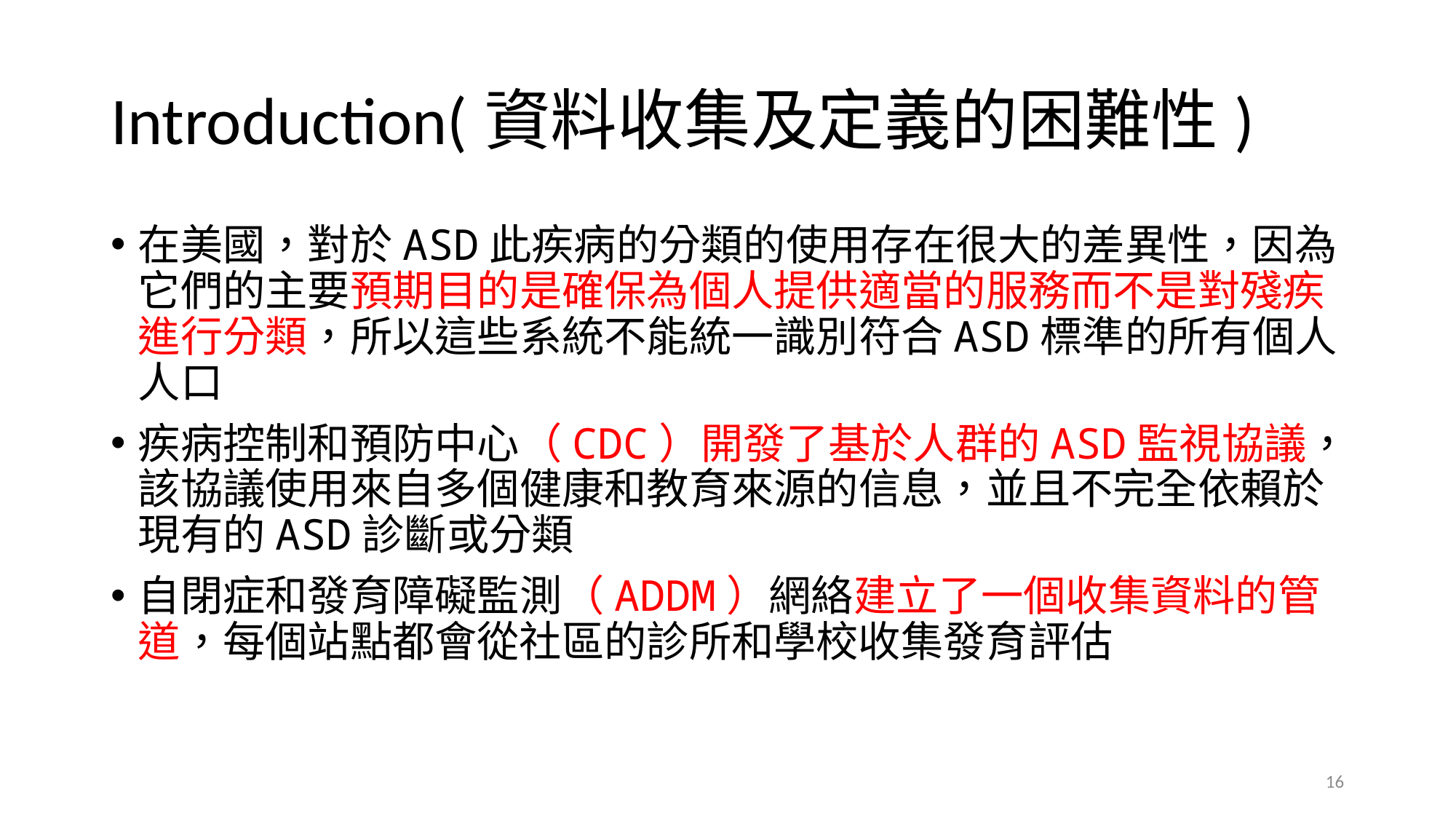

# Introduction(資料收集及定義的困難性)
在美國，對於ASD此疾病的分類的使用存在很大的差異性，因為它們的主要預期目的是確保為個人提供適當的服務而不是對殘疾進行分類，所以這些系統不能統一識別符合ASD標準的所有個人人口
疾病控制和預防中心（CDC）開發了基於人群的ASD監視協議，該協議使用來自多個健康和教育來源的信息，並且不完全依賴於現有的ASD診斷或分類
自閉症和發育障礙監測（ADDM）網絡建立了一個收集資料的管道，每個站點都會從社區的診所和學校收集發育評估

16